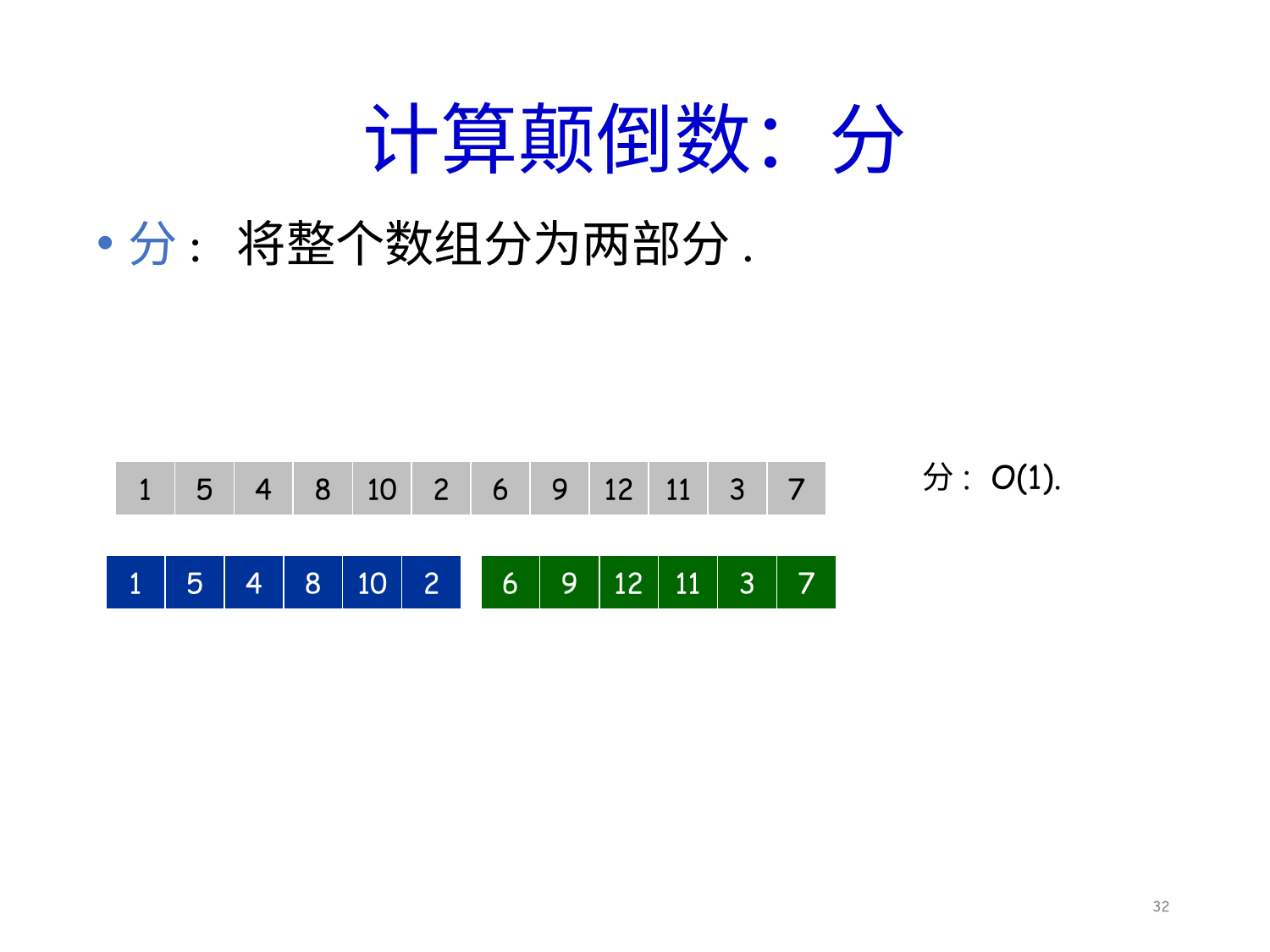

# 计算颠倒数：分
分:  将整个数组分为两部分.

分:  O(1).
1
5
4
8
10
2
6
9
12
11
3
7
1
5
4
8
10
2
6
9
12
11
3
7
32